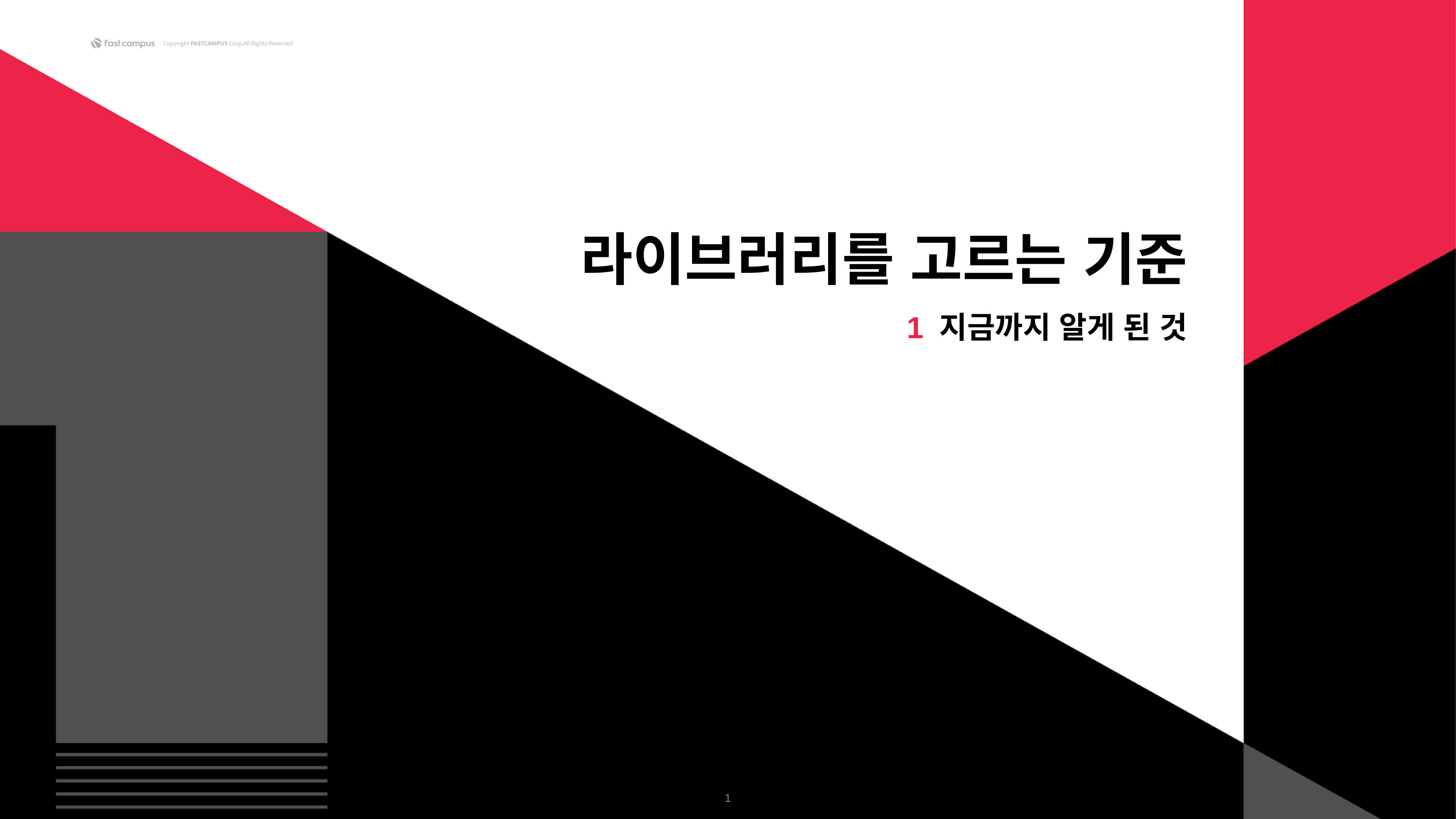

라이브러리를 고르는 기준

1 지금까지 알게 된 것
1